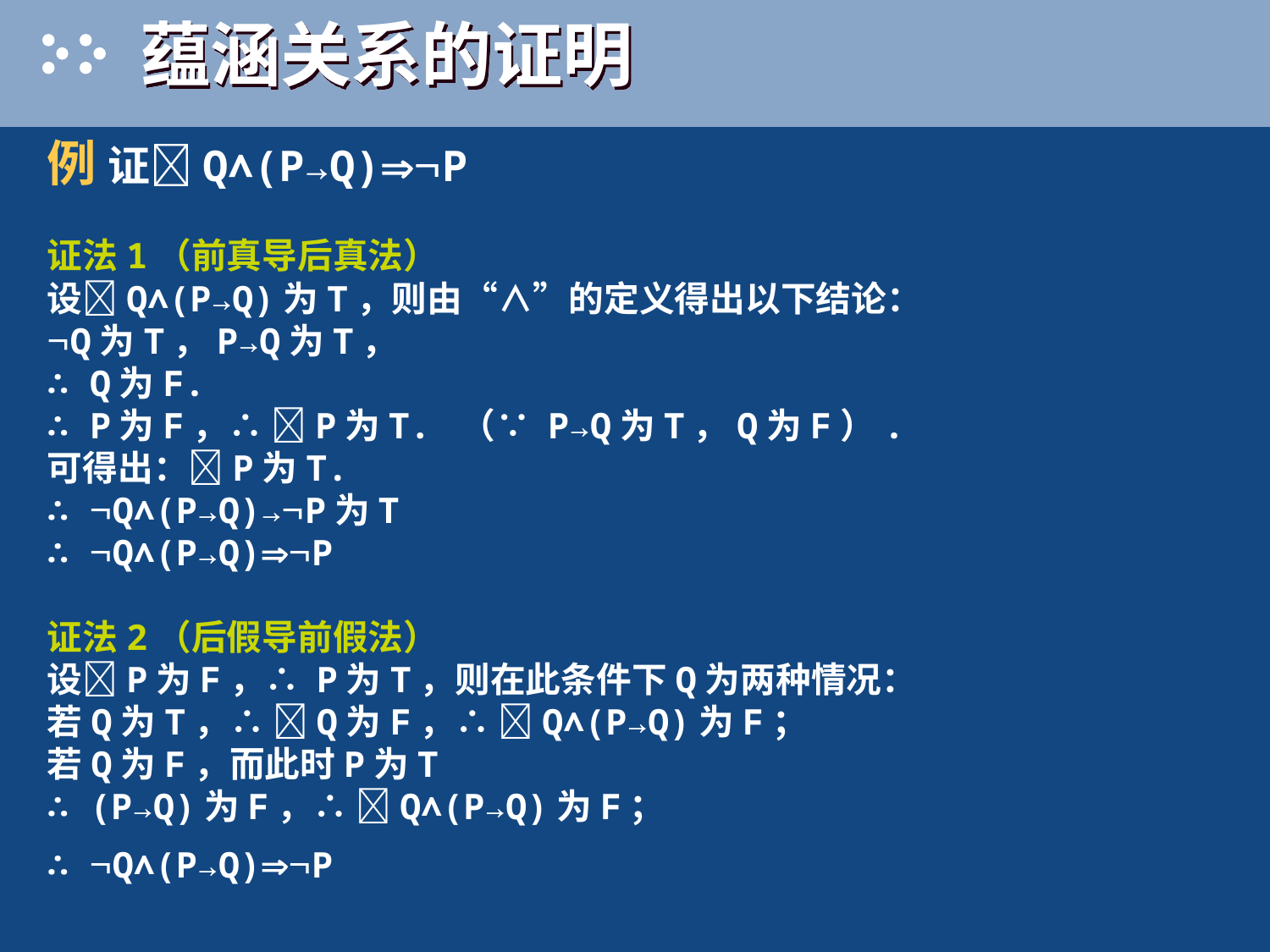

# 蕴涵关系的证明
例 证¬Q∧(P→Q)⇒¬P

证法1（前真导后真法）
设¬Q∧(P→Q)为T，则由“∧”的定义得出以下结论：
¬Q为T，P→Q为T，
∴ Q为F.
∴ P为F，∴ ¬P为T. （∵ P→Q为T，Q为F）.
可得出：¬P为T.
∴ ¬Q∧(P→Q)→¬P为T
∴ ¬Q∧(P→Q)⇒¬P

证法2（后假导前假法）
设¬P为F，∴ P为T，则在此条件下Q为两种情况：
若Q为T，∴ ¬Q为F，∴ ¬Q∧(P→Q)为F；
若Q为F，而此时P为T
∴ (P→Q)为F，∴ ¬Q∧(P→Q)为F；
∴ ¬Q∧(P→Q)⇒¬P